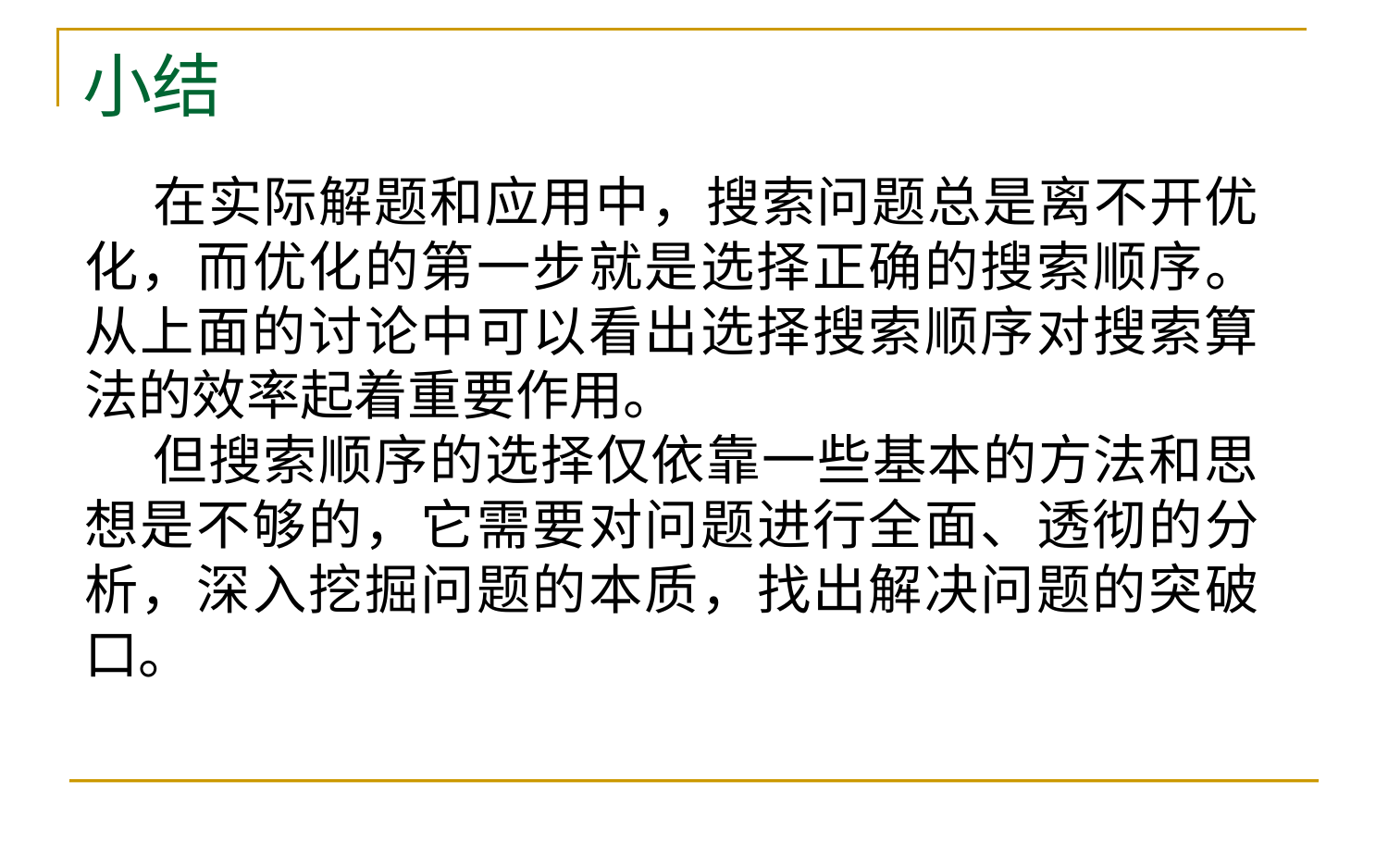

小结
    在实际解题和应用中，搜索问题总是离不开优化，而优化的第一步就是选择正确的搜索顺序。从上面的讨论中可以看出选择搜索顺序对搜索算法的效率起着重要作用。
    但搜索顺序的选择仅依靠一些基本的方法和思想是不够的，它需要对问题进行全面、透彻的分析，深入挖掘问题的本质，找出解决问题的突破口。